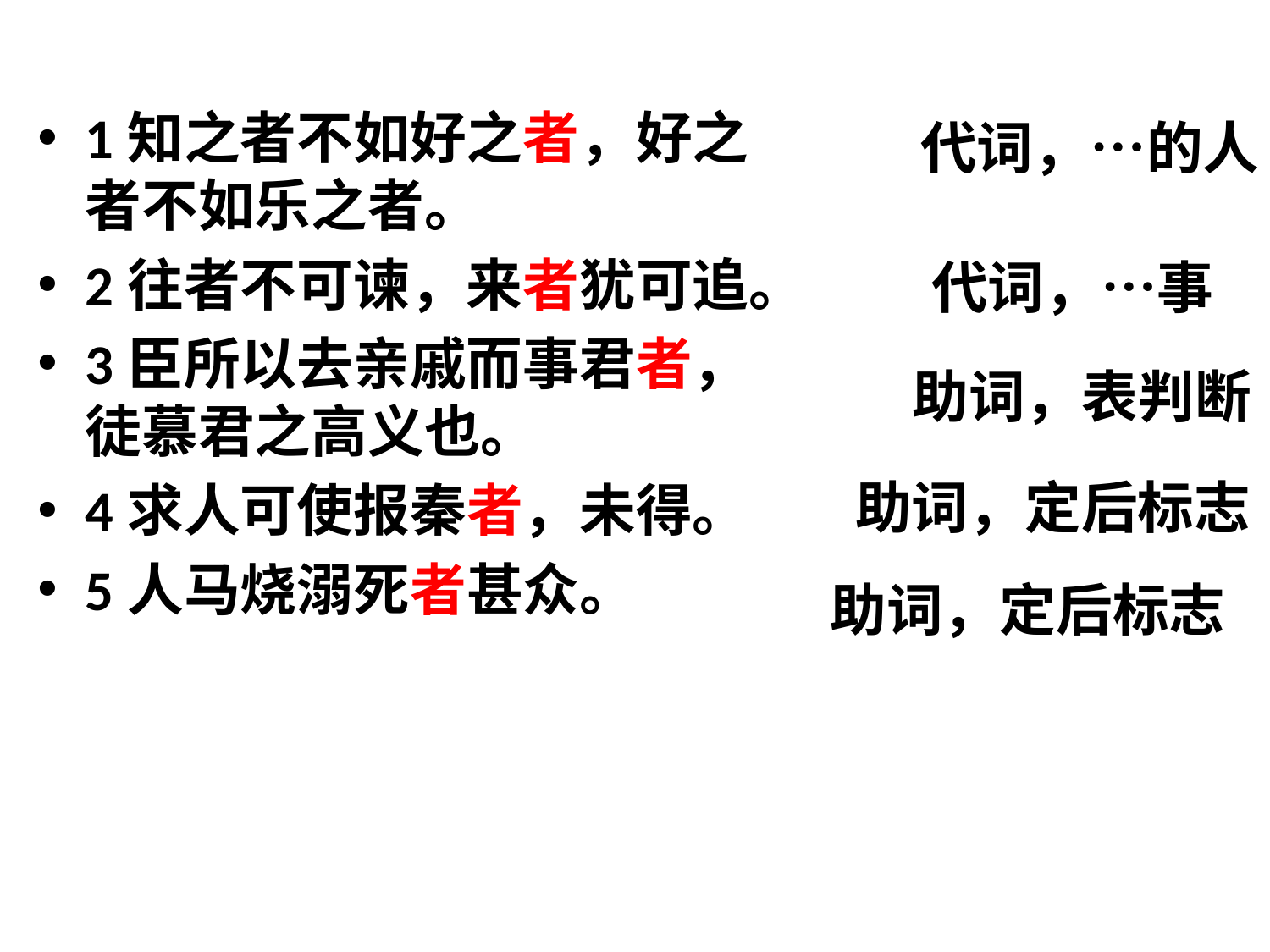

1知之者不如好之者，好之者不如乐之者。
2往者不可谏，来者犹可追。
3臣所以去亲戚而事君者，徒慕君之高义也。
4求人可使报秦者，未得。
5人马烧溺死者甚众。

代词，…的人
代词，…事
助词，表判断
助词，定后标志
助词，定后标志